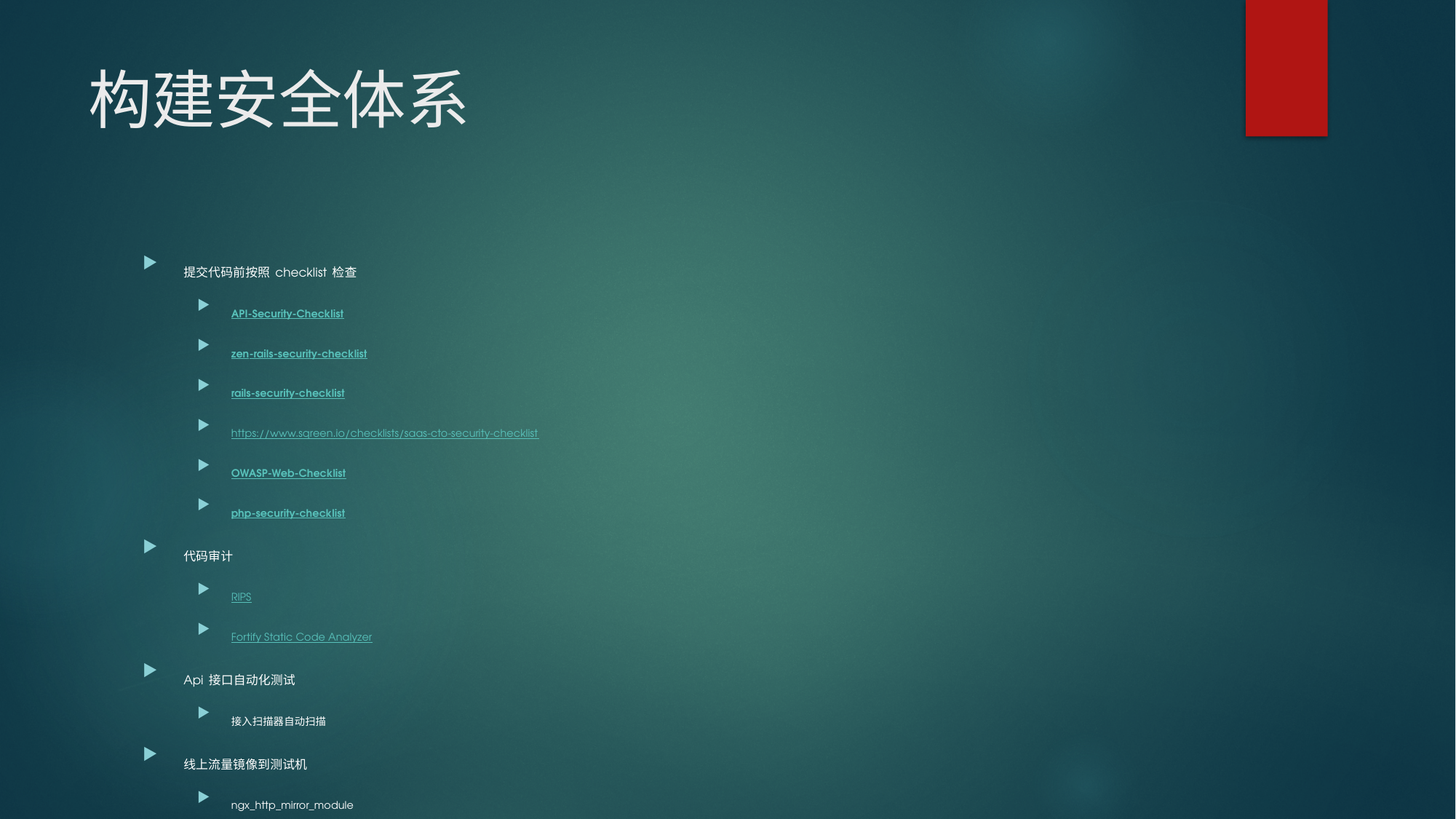

# 构建安全体系
提交代码前按照checklist检查
API-Security-Checklist
zen-rails-security-checklist
rails-security-checklist
https://www.sqreen.io/checklists/saas-cto-security-checklist
OWASP-Web-Checklist
php-security-checklist
代码审计
RIPS
Fortify Static Code Analyzer
Api接口自动化测试
接入扫描器自动扫描
线上流量镜像到测试机
ngx_http_mirror_module
接入扫描器
接入Rasp
OpenRASP
本质是函数调用前,检查传入参数